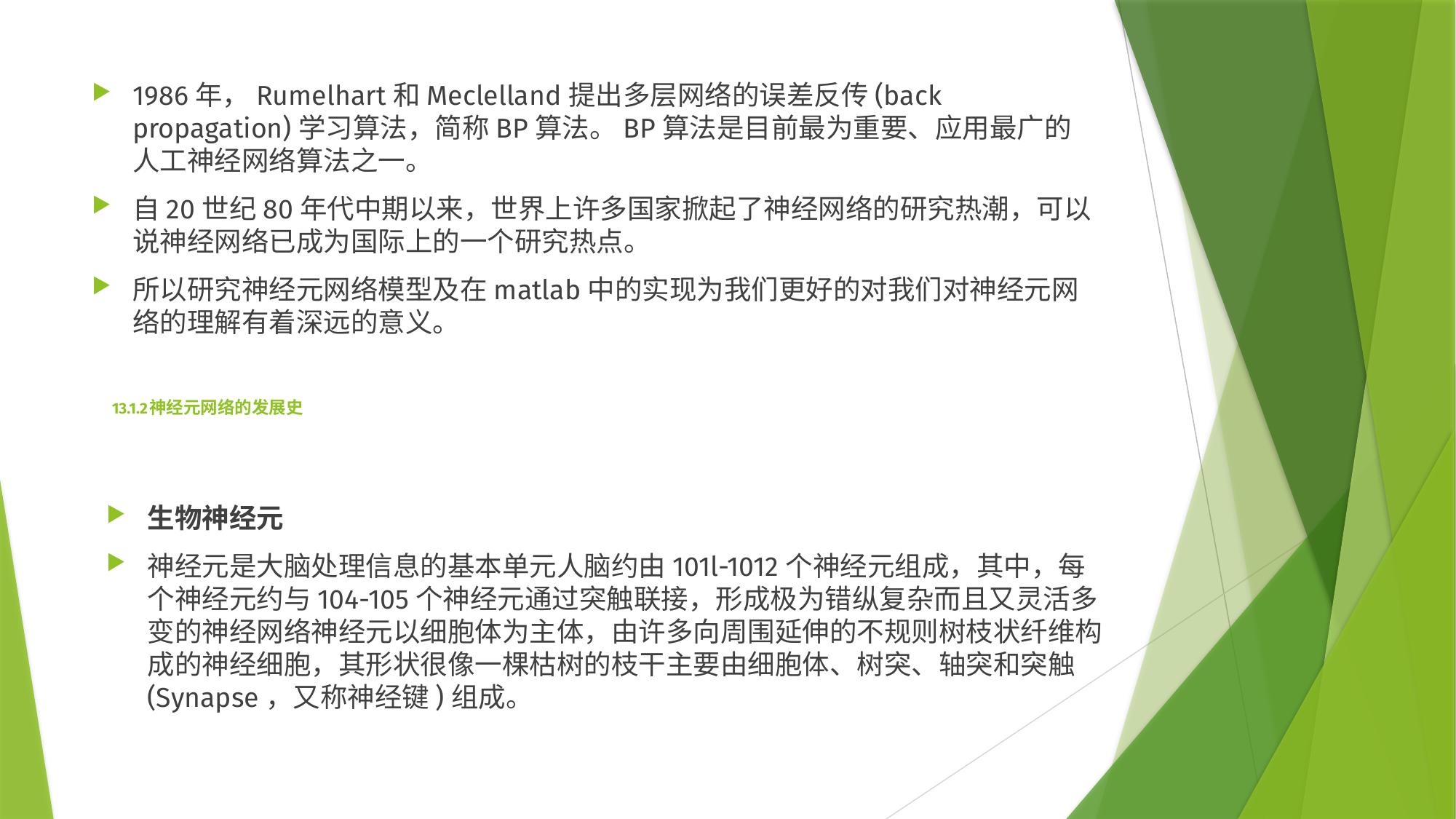

1986年，Rumelhart和Meclelland提出多层网络的误差反传(back propagation)学习算法，简称BP算法。BP算法是目前最为重要、应用最广的人工神经网络算法之一。
自20世纪80年代中期以来，世界上许多国家掀起了神经网络的研究热潮，可以说神经网络已成为国际上的一个研究热点。
所以研究神经元网络模型及在matlab中的实现为我们更好的对我们对神经元网络的理解有着深远的意义。

# 13.1.2神经元网络的发展史
生物神经元
神经元是大脑处理信息的基本单元人脑约由101l-1012个神经元组成，其中，每个神经元约与104-105个神经元通过突触联接，形成极为错纵复杂而且又灵活多变的神经网络神经元以细胞体为主体，由许多向周围延伸的不规则树枝状纤维构成的神经细胞，其形状很像一棵枯树的枝干主要由细胞体、树突、轴突和突触(Synapse，又称神经键)组成。